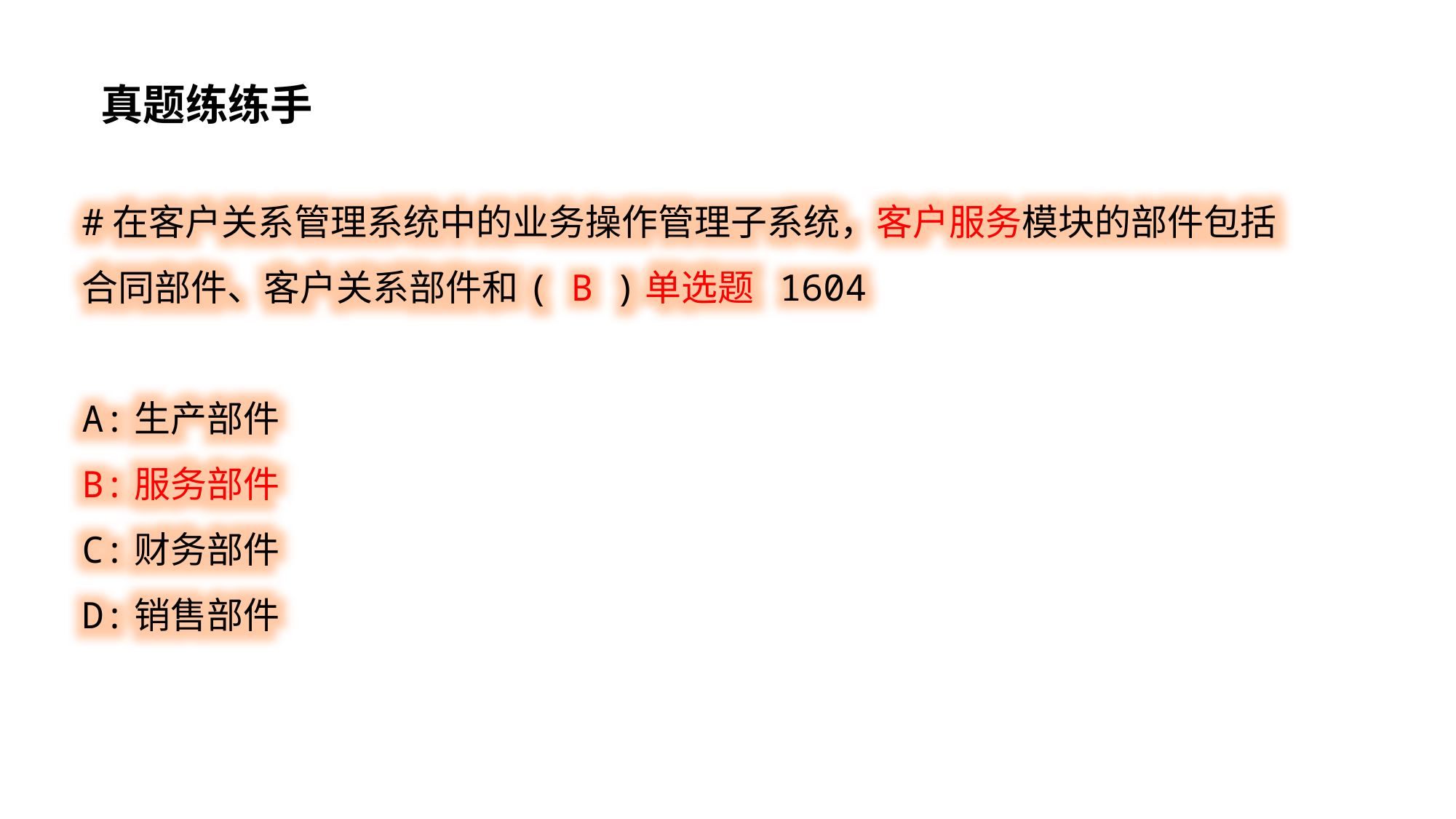

真题练练手
#在客户关系管理系统中的业务操作管理子系统，客户服务模块的部件包括合同部件、客户关系部件和( B )单选题  1604

A:生产部件
B:服务部件
C:财务部件
D:销售部件